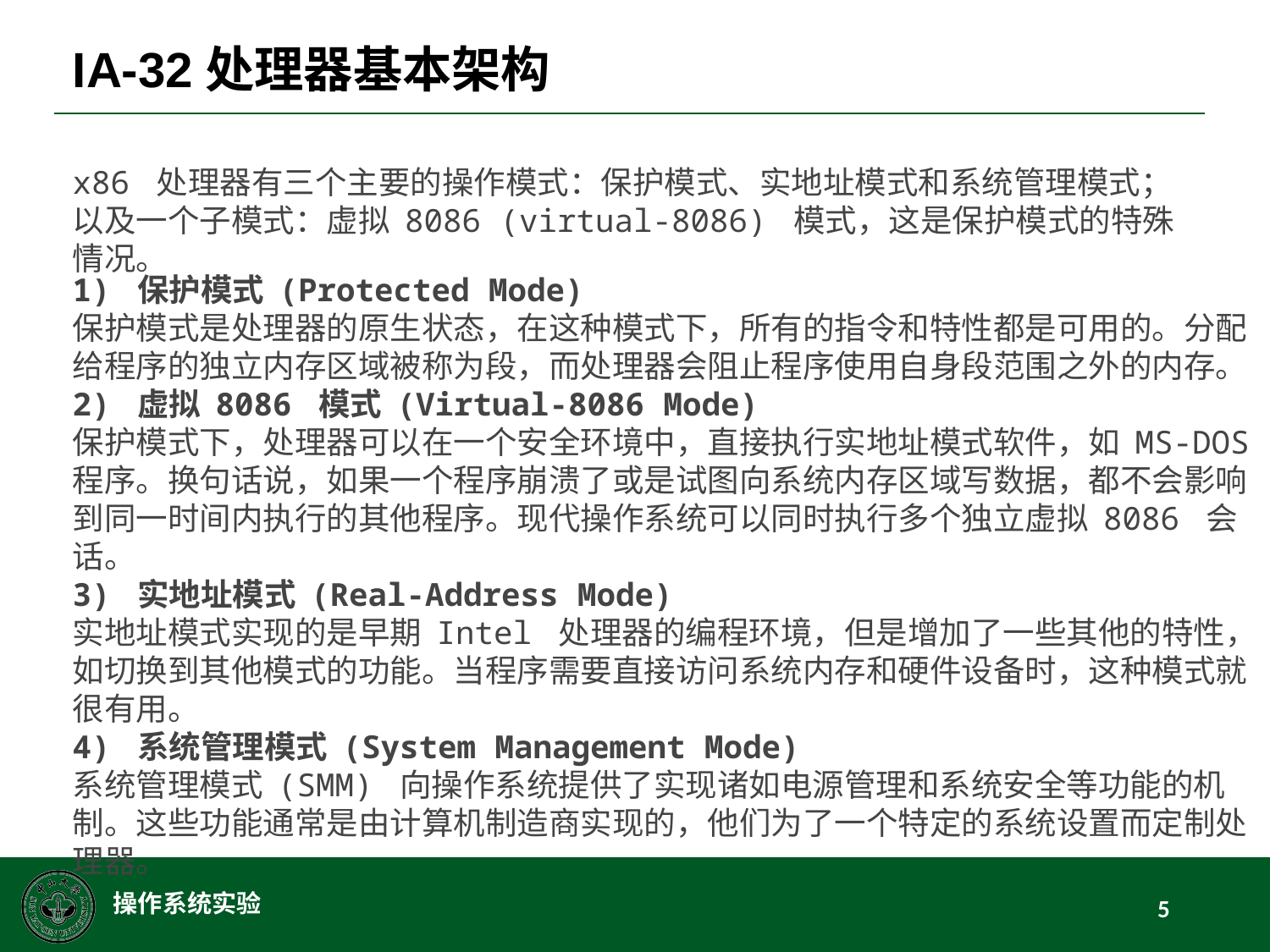

# IA-32处理器基本架构
x86 处理器有三个主要的操作模式：保护模式、实地址模式和系统管理模式；以及一个子模式：虚拟 8086 (virtual-8086) 模式，这是保护模式的特殊情况。
1) 保护模式 (Protected Mode)
保护模式是处理器的原生状态，在这种模式下，所有的指令和特性都是可用的。分配给程序的独立内存区域被称为段，而处理器会阻止程序使用自身段范围之外的内存。
2) 虚拟 8086 模式 (Virtual-8086 Mode)
保护模式下，处理器可以在一个安全环境中，直接执行实地址模式软件，如 MS-DOS 程序。换句话说，如果一个程序崩溃了或是试图向系统内存区域写数据，都不会影响到同一时间内执行的其他程序。现代操作系统可以同时执行多个独立虚拟 8086 会话。
3) 实地址模式 (Real-Address Mode)
实地址模式实现的是早期 Intel 处理器的编程环境，但是增加了一些其他的特性，如切换到其他模式的功能。当程序需要直接访问系统内存和硬件设备时，这种模式就很有用。
4) 系统管理模式 (System Management Mode)
系统管理模式 (SMM) 向操作系统提供了实现诸如电源管理和系统安全等功能的机制。这些功能通常是由计算机制造商实现的，他们为了一个特定的系统设置而定制处理器。
           操作系统实验
5